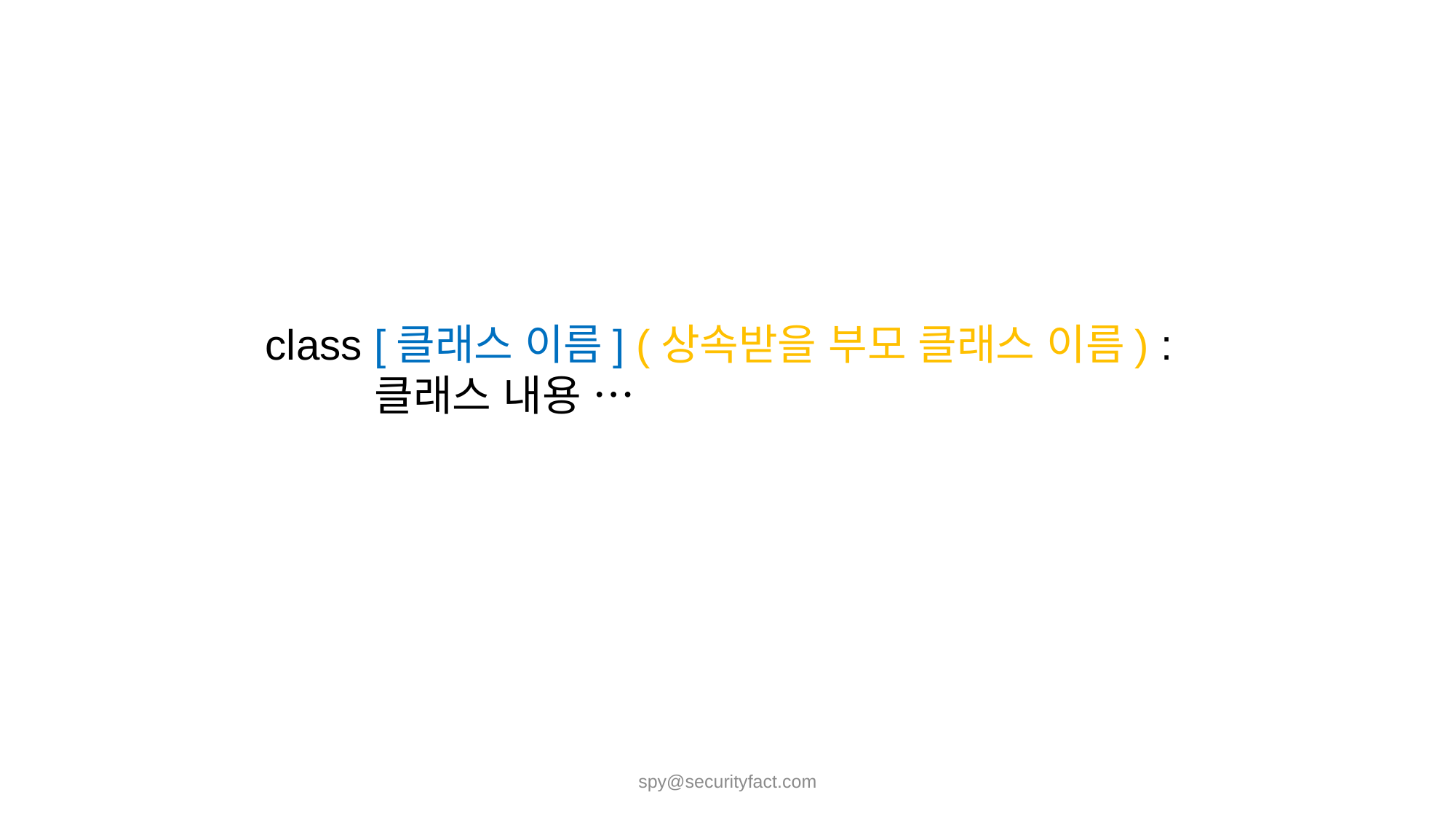

class [클래스 이름] (상속받을 부모 클래스 이름) :
	클래스 내용 …
spy@securityfact.com